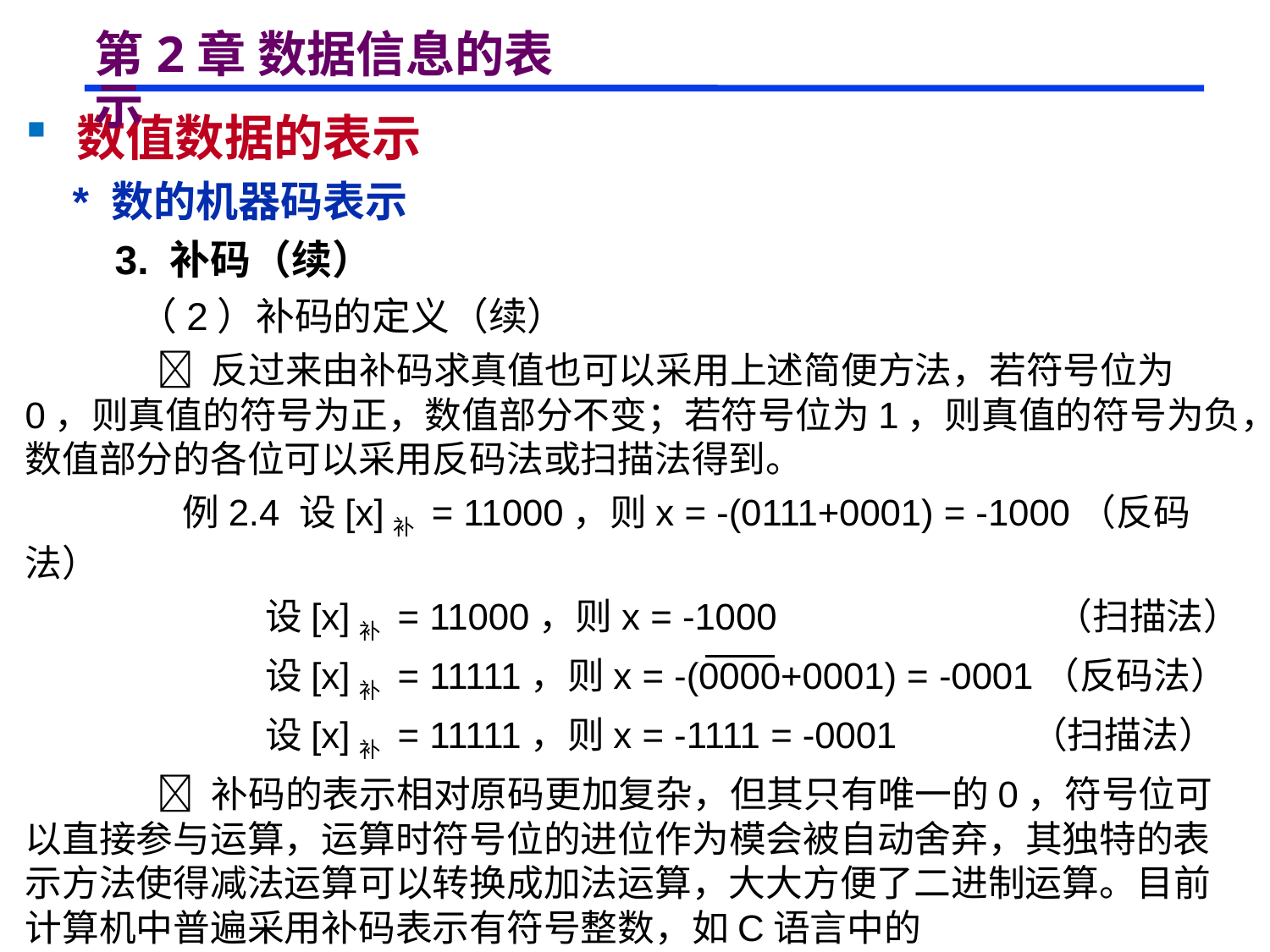

# 第2章 数据信息的表示
 数值数据的表示
    * 数的机器码表示
        3. 补码（续）
            （2）补码的定义（续）
                • 反过来由补码求真值也可以采用上述简便方法，若符号位为0，则真值的符号为正，数值部分不变；若符号位为1，则真值的符号为负，数值部分的各位可以采用反码法或扫描法得到。
                  例2.4 设[x]补 = 11000，则x = -(0111+0001) = -1000（反码法）
                            设[x]补 = 11000，则x = -1000                          （扫描法）
                            设[x]补 = 11111，则x = -(0000+0001) = -0001（反码法）
                            设[x]补 = 11111，则x = -1111 = -0001            （扫描法）
                • 补码的表示相对原码更加复杂，但其只有唯一的0，符号位可以直接参与运算，运算时符号位的进位作为模会被自动舍弃，其独特的表示方法使得减法运算可以转换成加法运算，大大方便了二进制运算。目前计算机中普遍采用补码表示有符号整数，如C语言中的char、short、int、long型整数都是采用补码进行表示的。